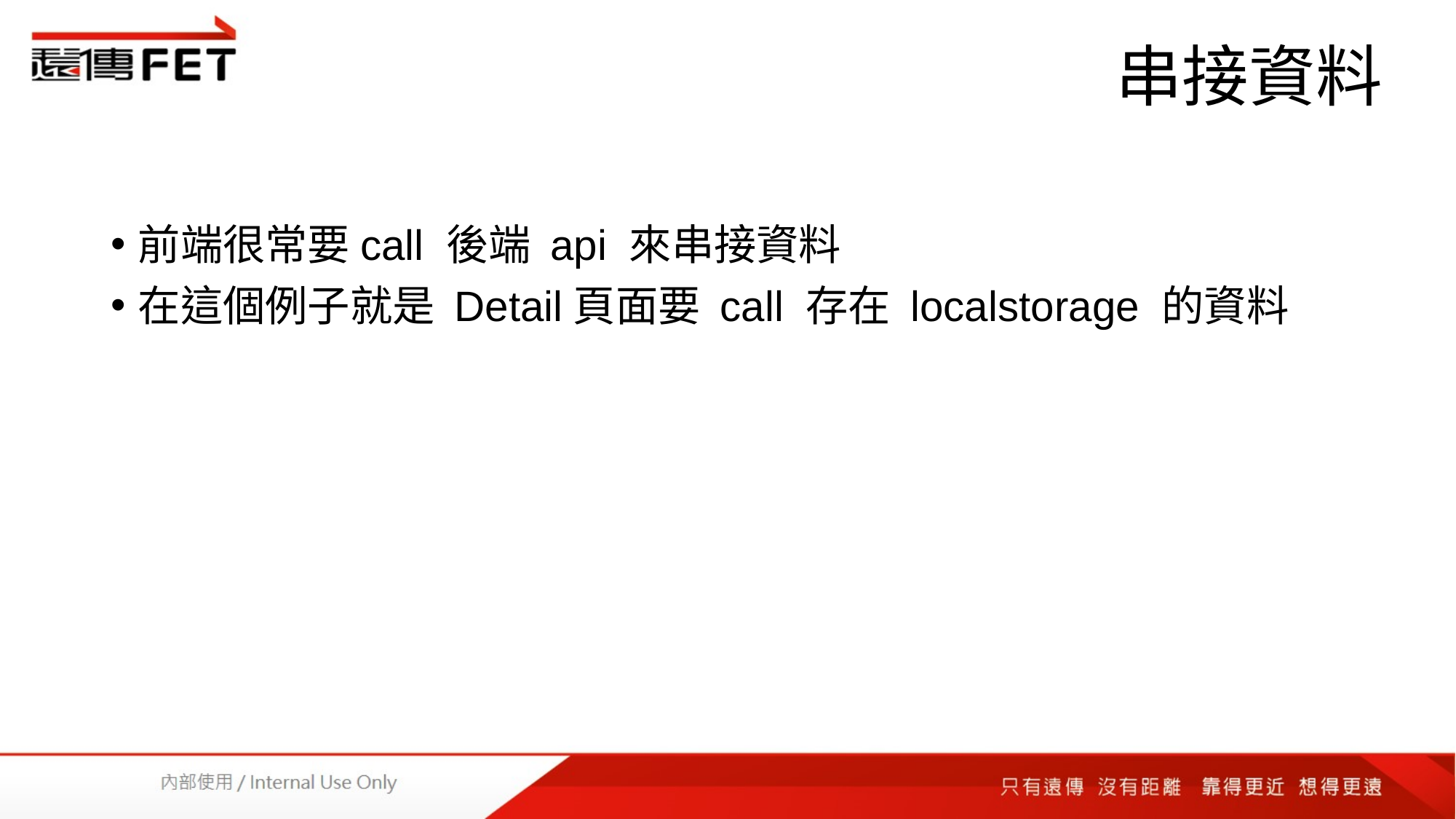

# 串接資料
前端很常要call 後端 api 來串接資料
在這個例子就是 Detail頁面要 call 存在 localstorage 的資料